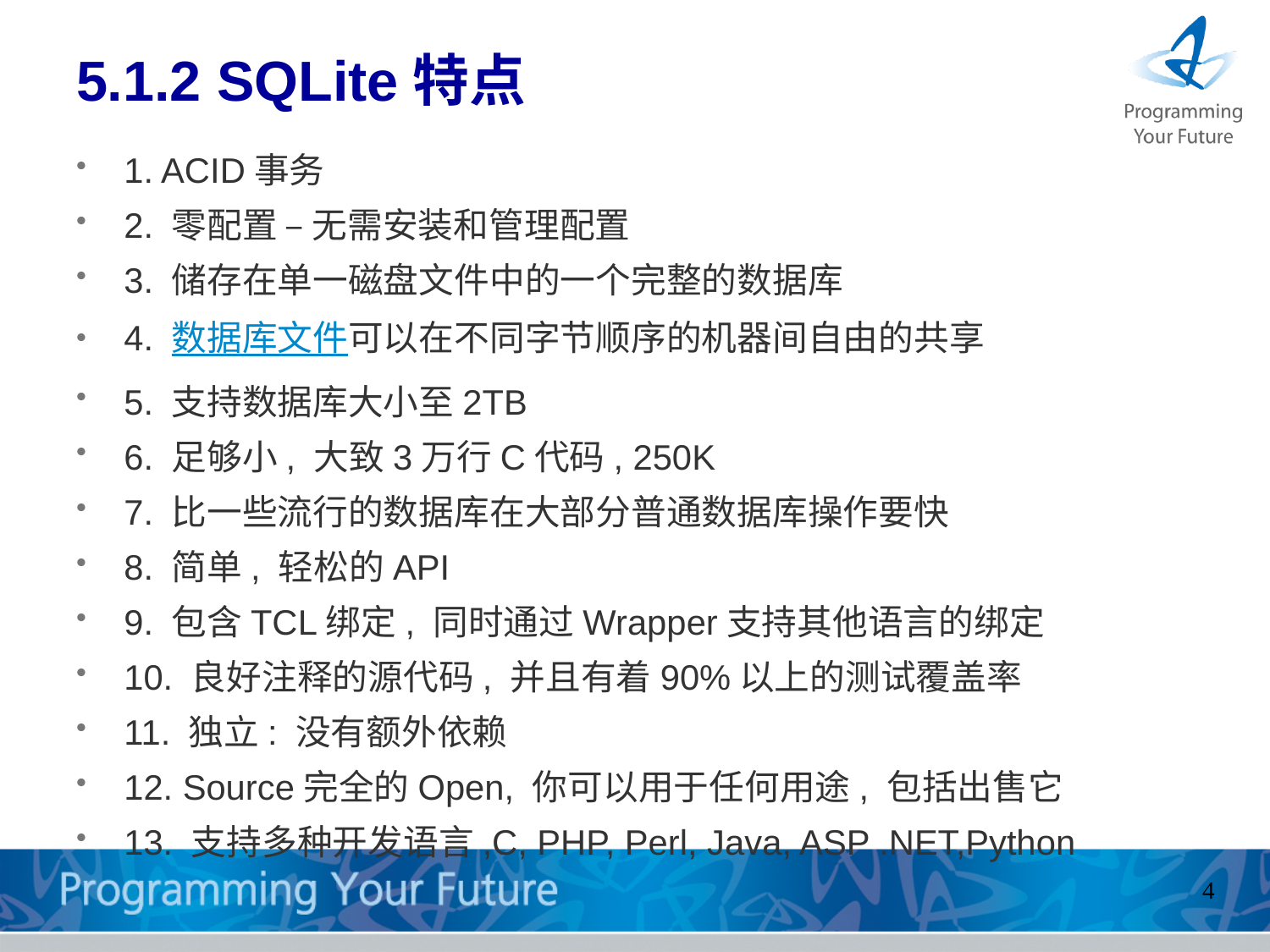

# 5.1.2 SQLite特点
1. ACID事务
2. 零配置 – 无需安装和管理配置
3. 储存在单一磁盘文件中的一个完整的数据库
4. 数据库文件可以在不同字节顺序的机器间自由的共享
5. 支持数据库大小至2TB
6. 足够小, 大致3万行C代码, 250K
7. 比一些流行的数据库在大部分普通数据库操作要快
8. 简单, 轻松的API
9. 包含TCL绑定, 同时通过Wrapper支持其他语言的绑定
10. 良好注释的源代码, 并且有着90%以上的测试覆盖率
11. 独立: 没有额外依赖
12. Source完全的Open, 你可以用于任何用途, 包括出售它
13. 支持多种开发语言,C, PHP, Perl, Java, ASP .NET,Python